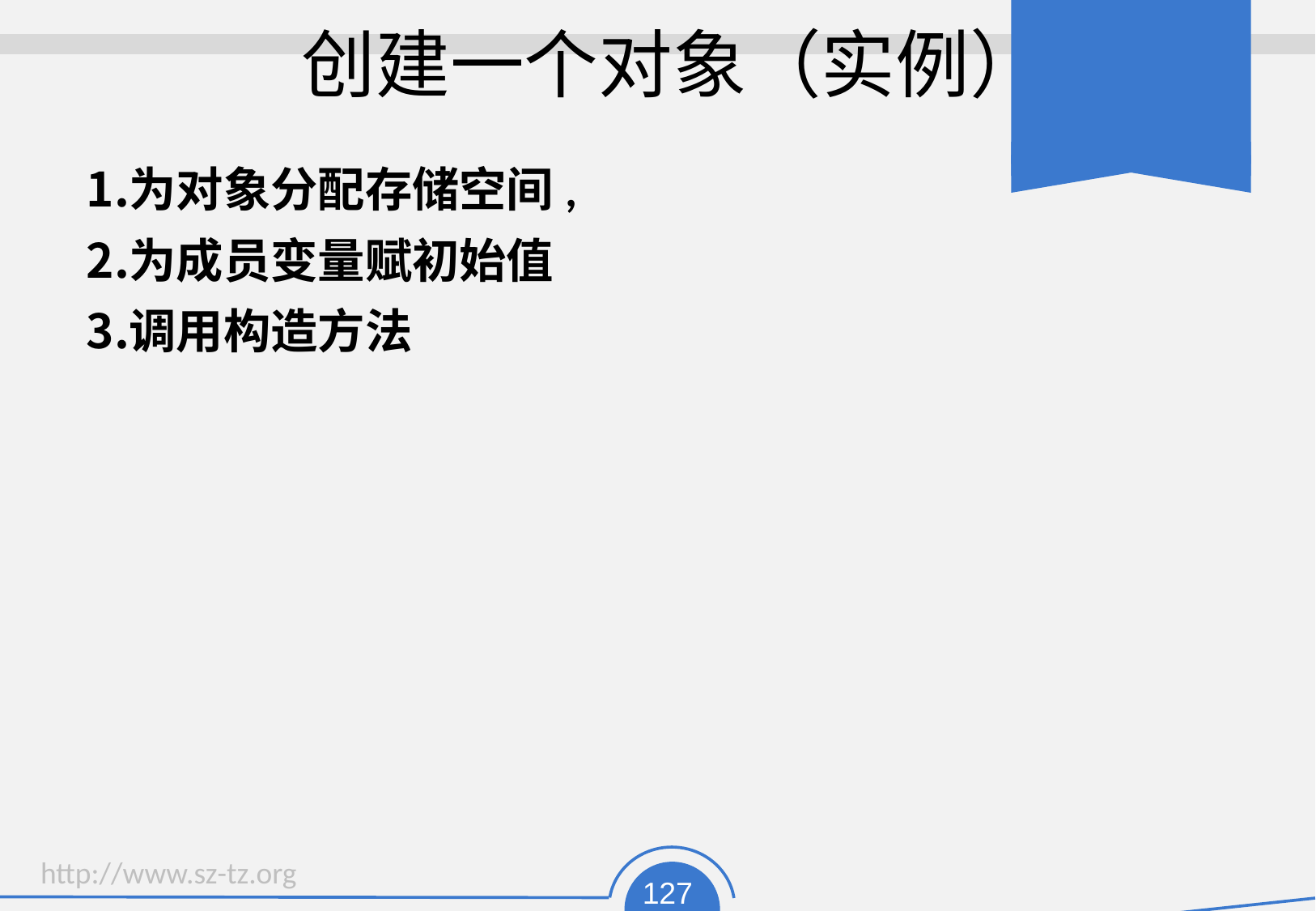

# 创建一个对象（实例）
为对象分配存储空间,
为成员变量赋初始值
调用构造方法